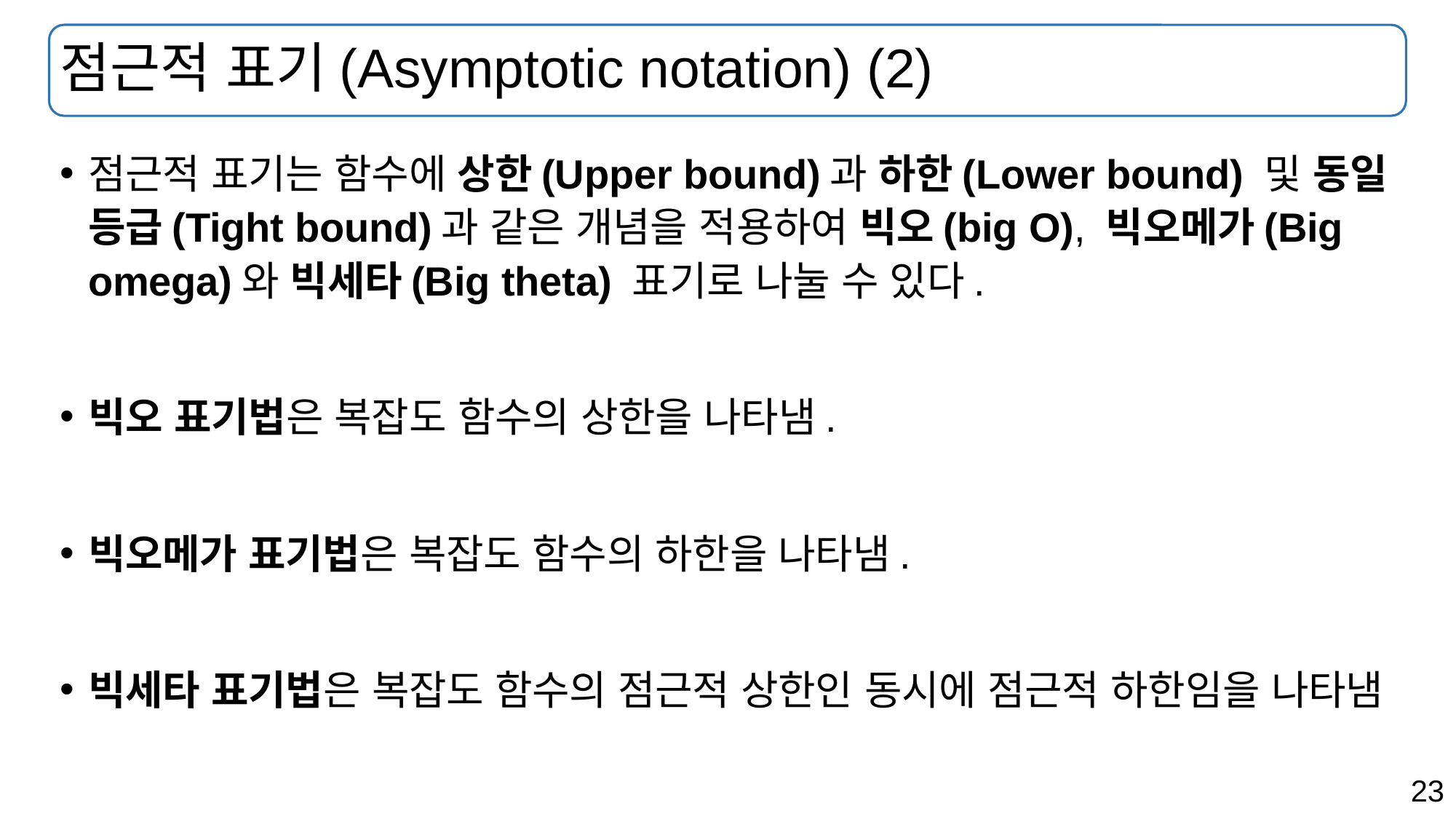

# 점근적 표기(Asymptotic notation) (2)
점근적 표기는 함수에 상한(Upper bound)과 하한(Lower bound) 및 동일 등급(Tight bound)과 같은 개념을 적용하여 빅오(big O), 빅오메가(Big omega)와 빅세타(Big theta) 표기로 나눌 수 있다.

빅오 표기법은 복잡도 함수의 상한을 나타냄.

빅오메가 표기법은 복잡도 함수의 하한을 나타냄.

빅세타 표기법은 복잡도 함수의 점근적 상한인 동시에 점근적 하한임을 나타냄